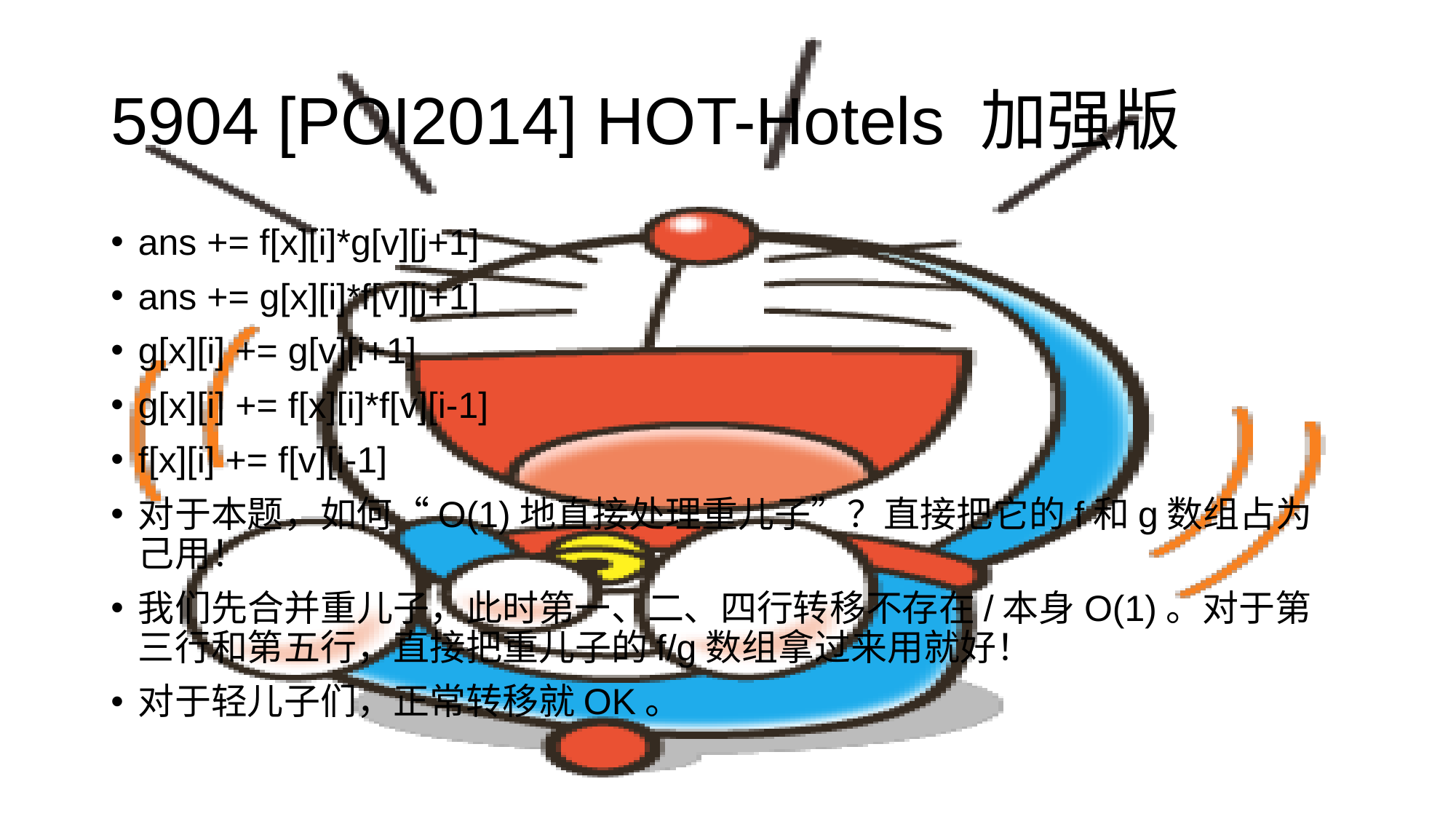

# 5904 [POI2014] HOT-Hotels 加强版
ans += f[x][i]*g[v][j+1]
ans += g[x][i]*f[v][j+1]
g[x][i] += g[v][i+1]
g[x][i] += f[x][i]*f[v][i-1]
f[x][i] += f[v][i-1]
对于本题，如何“O(1)地直接处理重儿子”？直接把它的f和g数组占为己用！
我们先合并重儿子，此时第一、二、四行转移不存在/本身O(1)。对于第三行和第五行，直接把重儿子的f/g数组拿过来用就好！
对于轻儿子们，正常转移就OK。